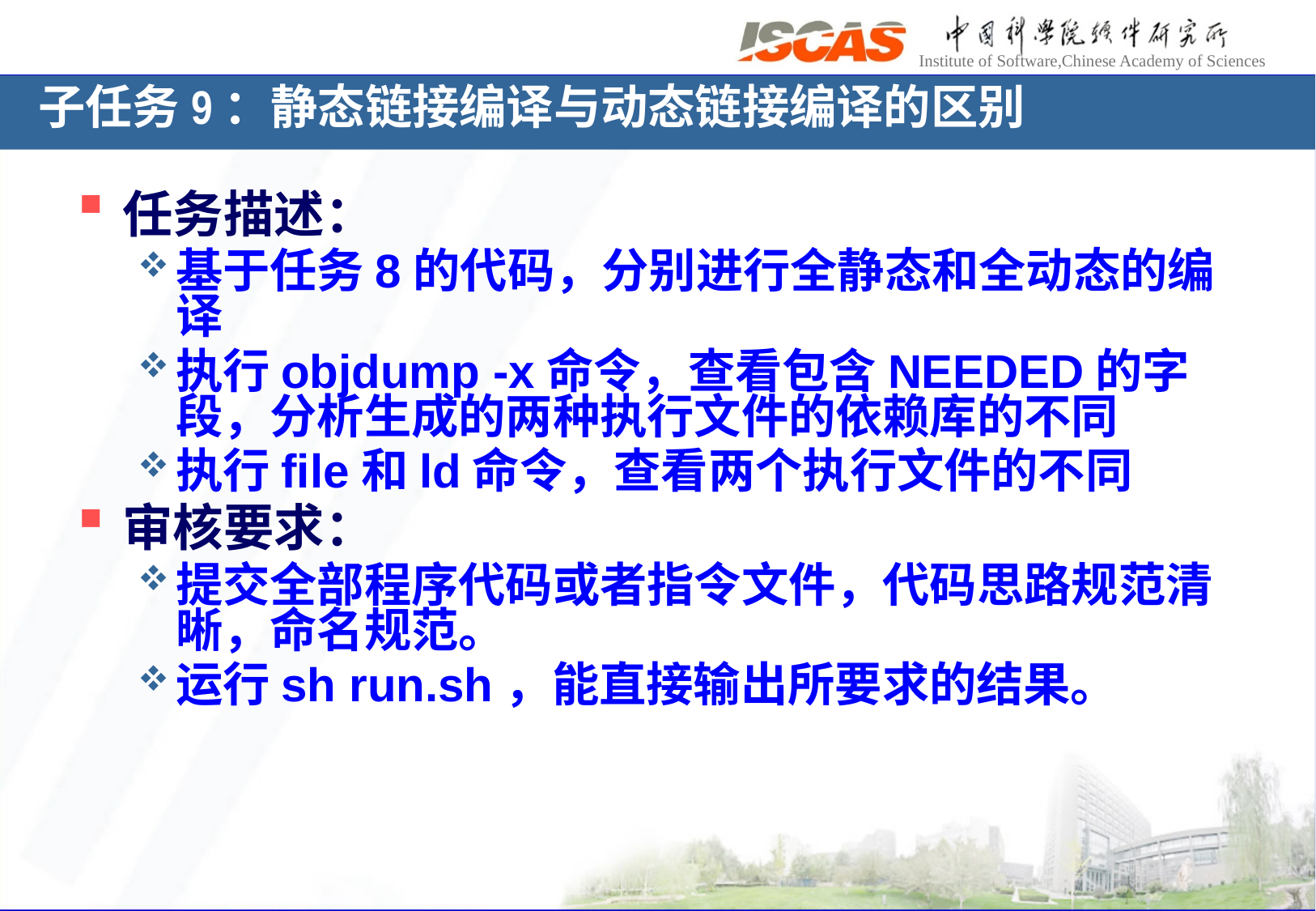

子任务9：静态链接编译与动态链接编译的区别
任务描述：
基于任务8的代码，分别进行全静态和全动态的编译
执行objdump -x命令，查看包含NEEDED的字段，分析生成的两种执行文件的依赖库的不同
执行file和ld命令，查看两个执行文件的不同
审核要求：
提交全部程序代码或者指令文件，代码思路规范清晰，命名规范。
运行sh run.sh，能直接输出所要求的结果。